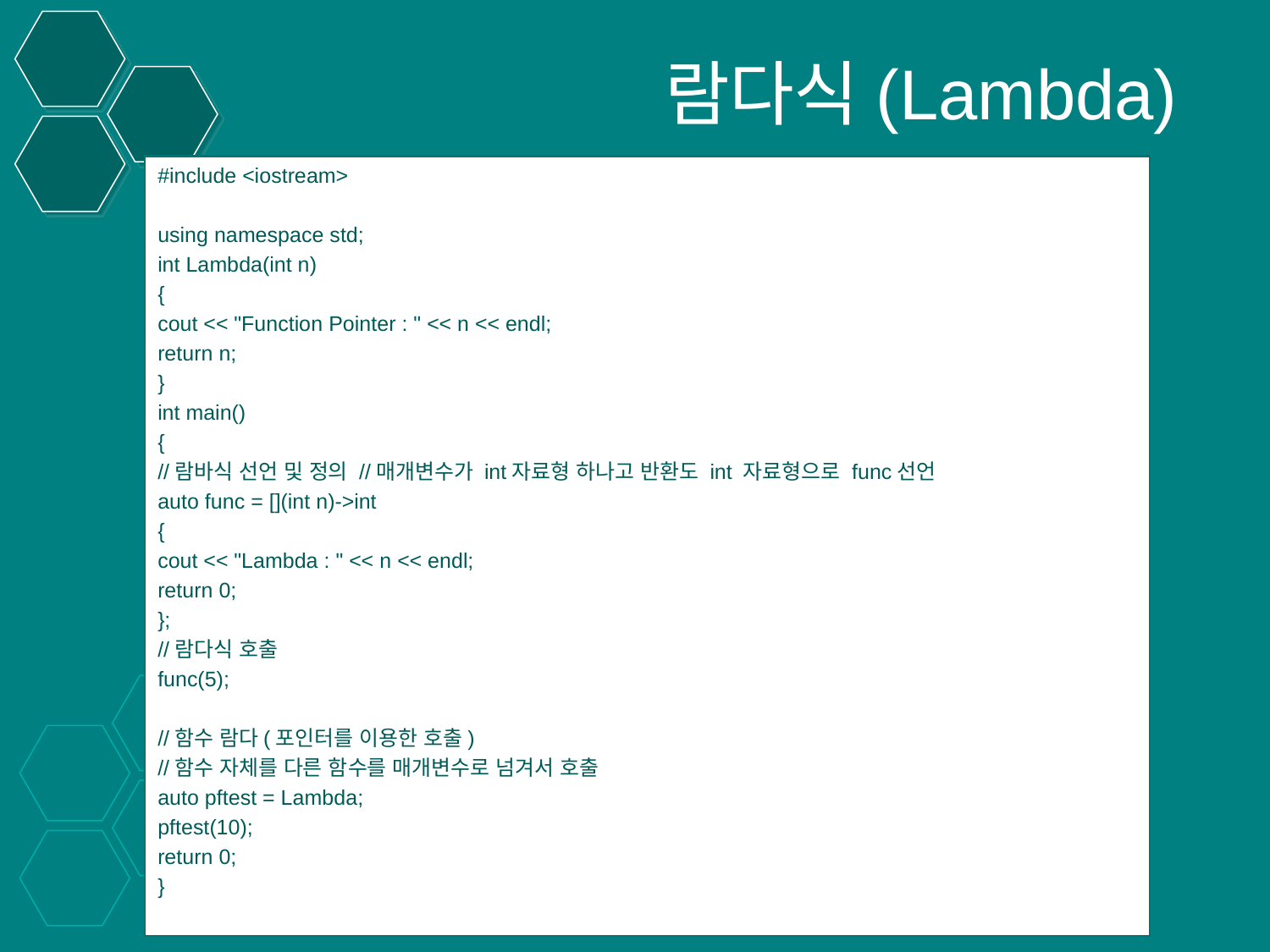

# 람다식(Lambda)
#include <iostream>

using namespace std;
int Lambda(int n)
{
cout << "Function Pointer : " << n << endl;
return n;
}
int main()
{
//람바식 선언 및 정의 //매개변수가 int자료형 하나고 반환도 int 자료형으로 func선언
auto func = [](int n)->int
{
cout << "Lambda : " << n << endl;
return 0;
};
//람다식 호출
func(5);

//함수 람다(포인터를 이용한 호출)
//함수 자체를 다른 함수를 매개변수로 넘겨서 호출
auto pftest = Lambda;
pftest(10);
return 0;
}